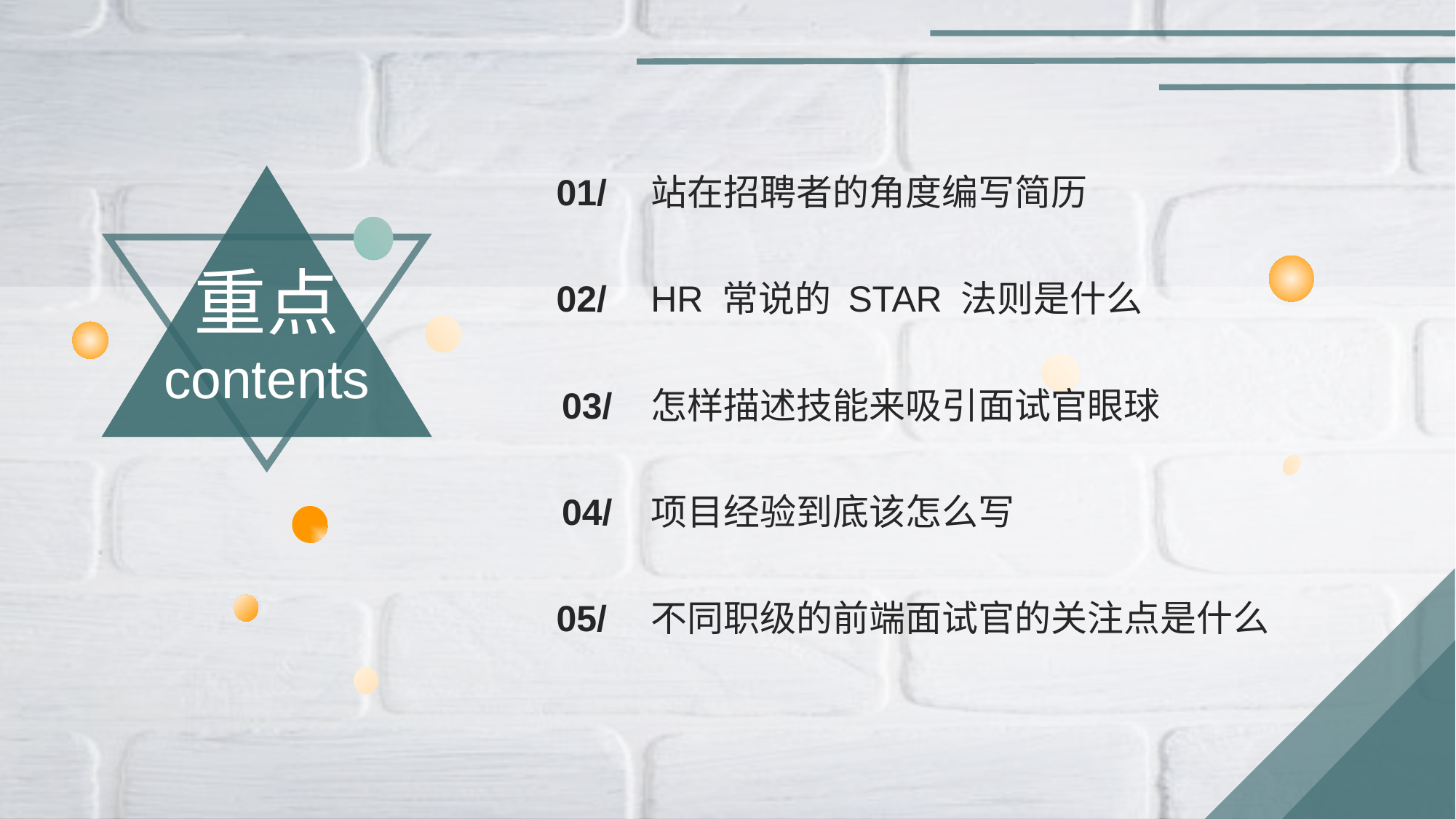

01/
站在招聘者的角度编写简历

重点
contents

02/
HR 常说的 STAR 法则是什么

03/
怎样描述技能来吸引面试官眼球

04/
项目经验到底该怎么写

05/
不同职级的前端面试官的关注点是什么